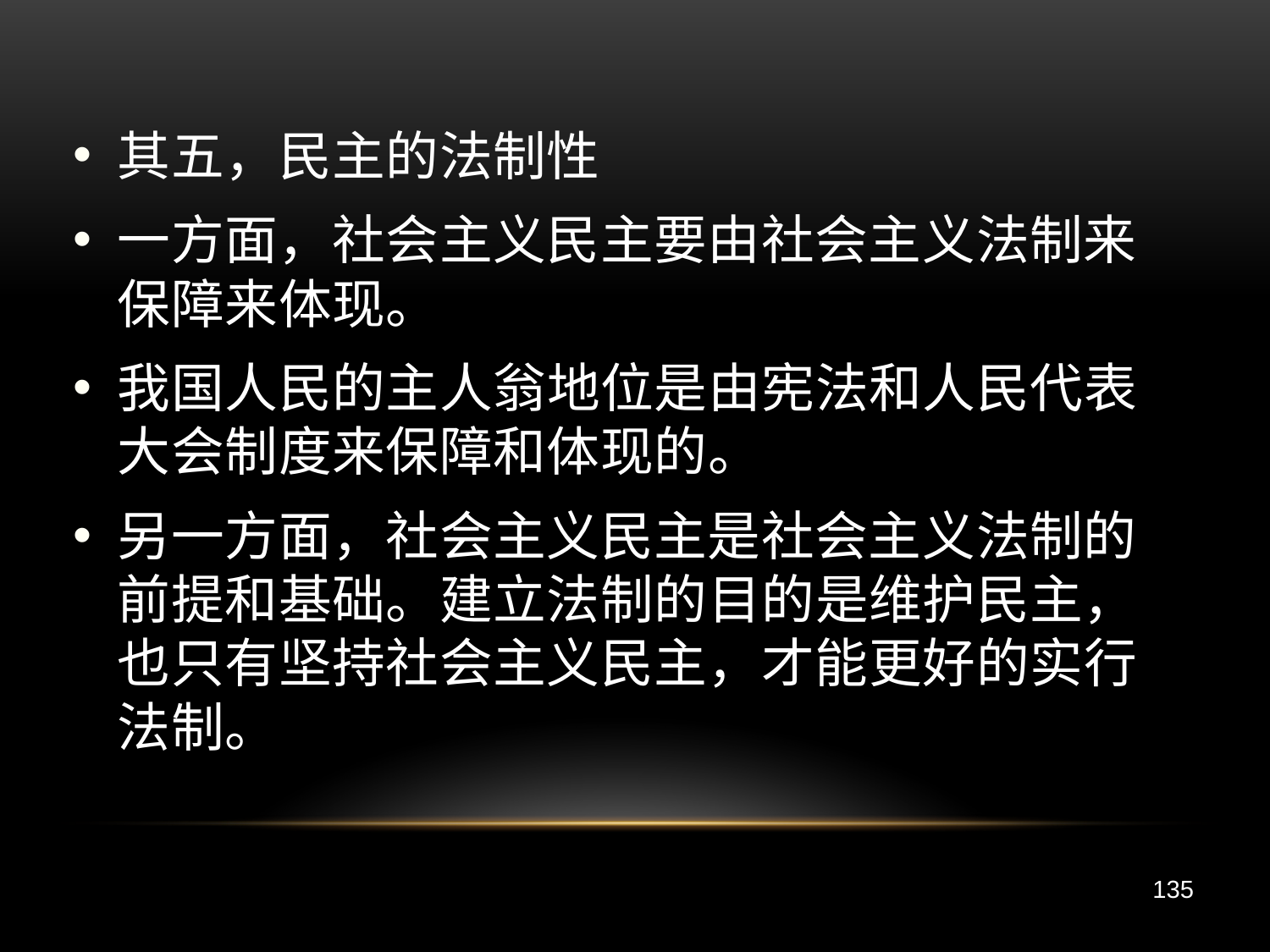

其五，民主的法制性
一方面，社会主义民主要由社会主义法制来保障来体现。
我国人民的主人翁地位是由宪法和人民代表大会制度来保障和体现的。
另一方面，社会主义民主是社会主义法制的前提和基础。建立法制的目的是维护民主，也只有坚持社会主义民主，才能更好的实行法制。

135